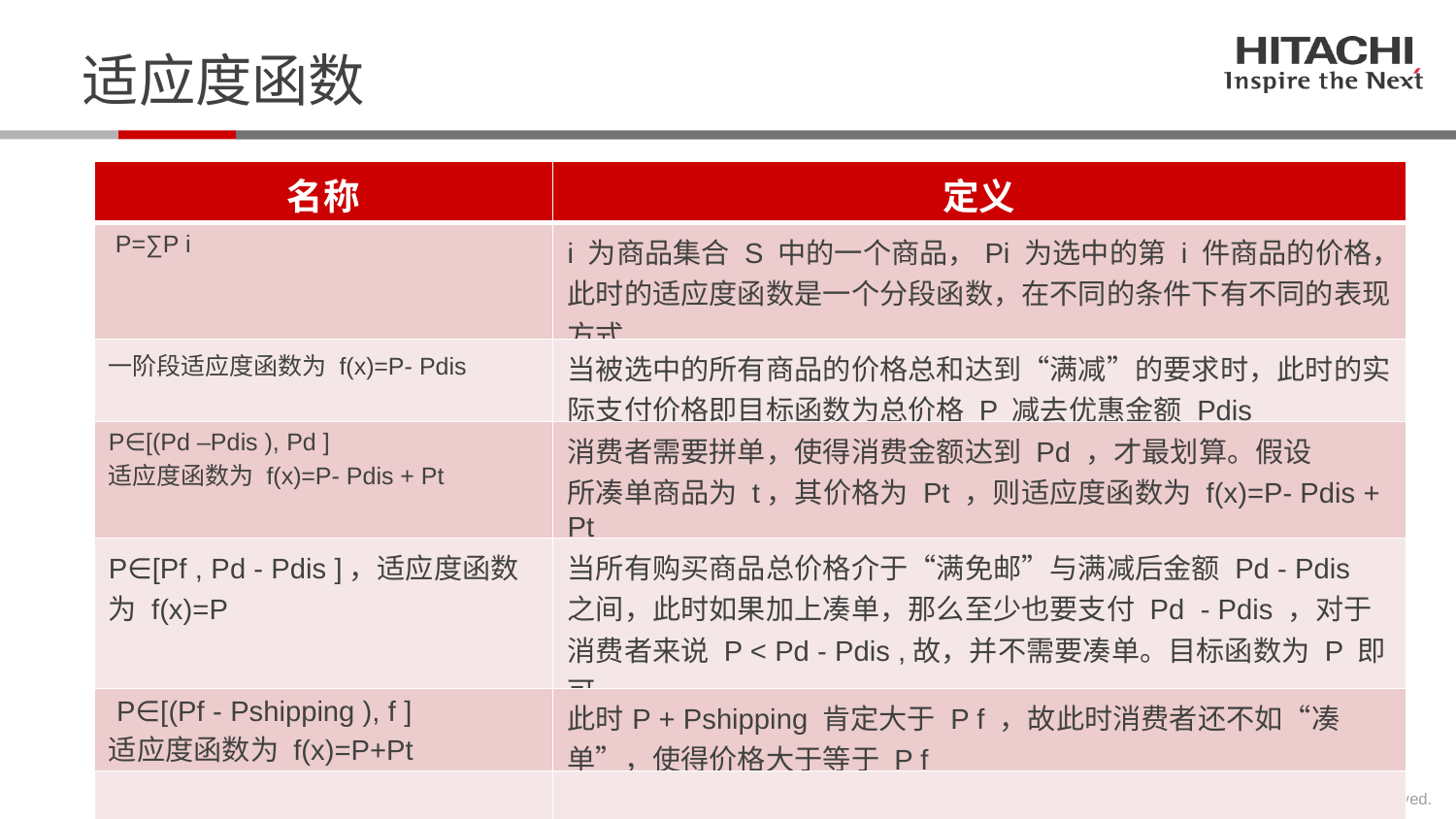

适应度函数
| 名称 | 定义 |
| --- | --- |
| P=∑P i | i 为商品集合 S 中的一个商品，Pi 为选中的第 i 件商品的价格，此时的适应度函数是一个分段函数，在不同的条件下有不同的表现方式 |
| 一阶段适应度函数为 f(x)=P- Pdis | 当被选中的所有商品的价格总和达到“满减”的要求时，此时的实际支付价格即目标函数为总价格 P 减去优惠金额 Pdis |
| P∈[(Pd –Pdis ), Pd ] 适应度函数为 f(x)=P- Pdis + Pt | 消费者需要拼单，使得消费金额达到 Pd ，才最划算。假设 所凑单商品为 t，其价格为 Pt ，则适应度函数为 f(x)=P- Pdis + Pt |
| P∈[Pf , Pd - Pdis ]，适应度函数为 f(x)=P | 当所有购买商品总价格介于“满免邮”与满减后金额 Pd - Pdis 之间，此时如果加上凑单，那么至少也要支付 Pd - Pdis ，对于消费者来说 P < Pd - Pdis ,故，并不需要凑单。目标函数为 P 即可 |
| P∈[(Pf - Pshipping ), f ] 适应度函数为 f(x)=P+Pt | 此时P + Pshipping 肯定大于 P f ，故此时消费者还不如“凑单”，使得价格大于等于 P f |
|  |  |
|  |  |